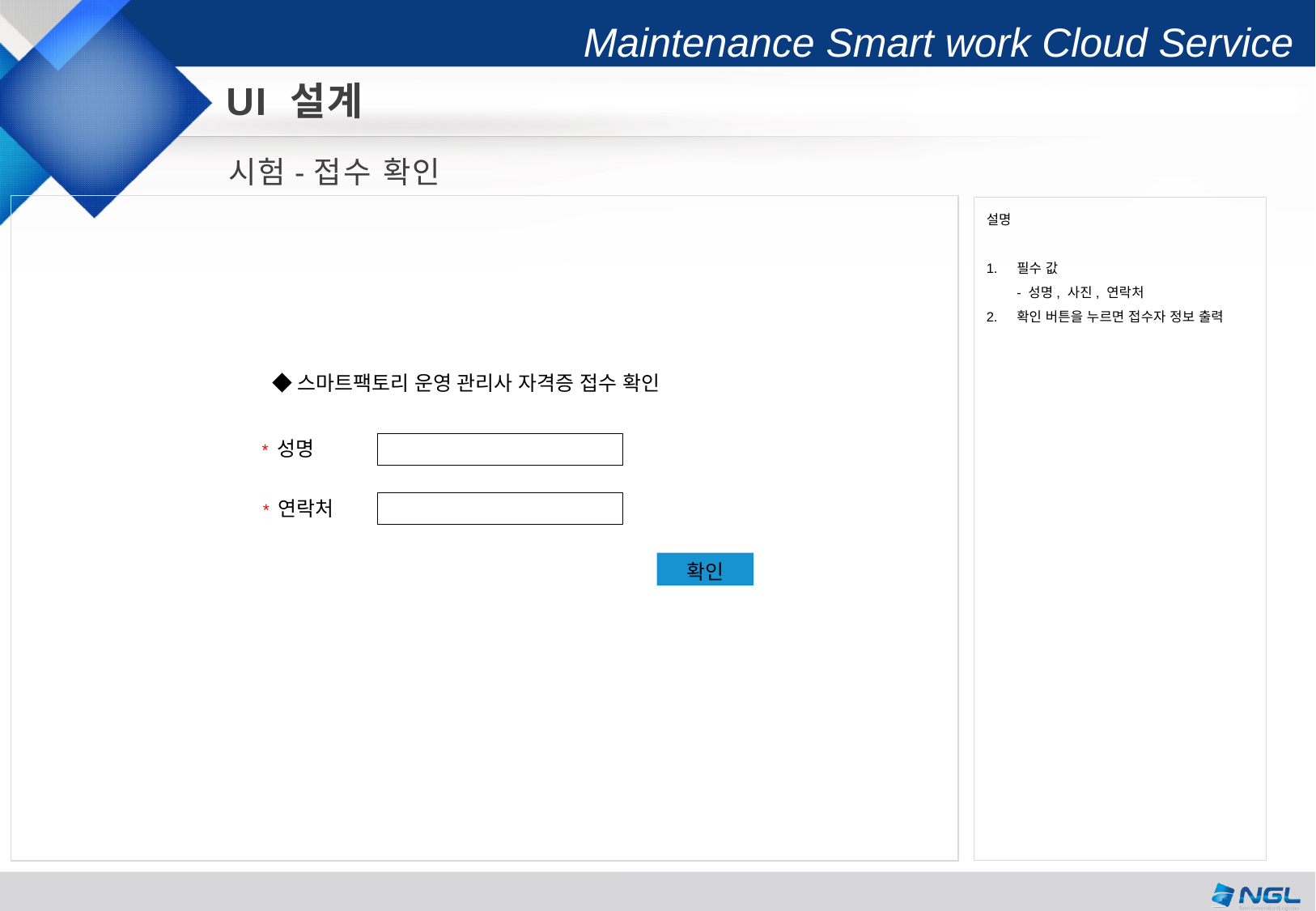

UI 설계
시험-접수 확인

설명

필수 값
- 성명, 사진, 연락처
확인 버튼을 누르면 접수자 정보 출력
◆스마트팩토리 운영 관리사 자격증 접수 확인
 * 성명

* 연락처

확인